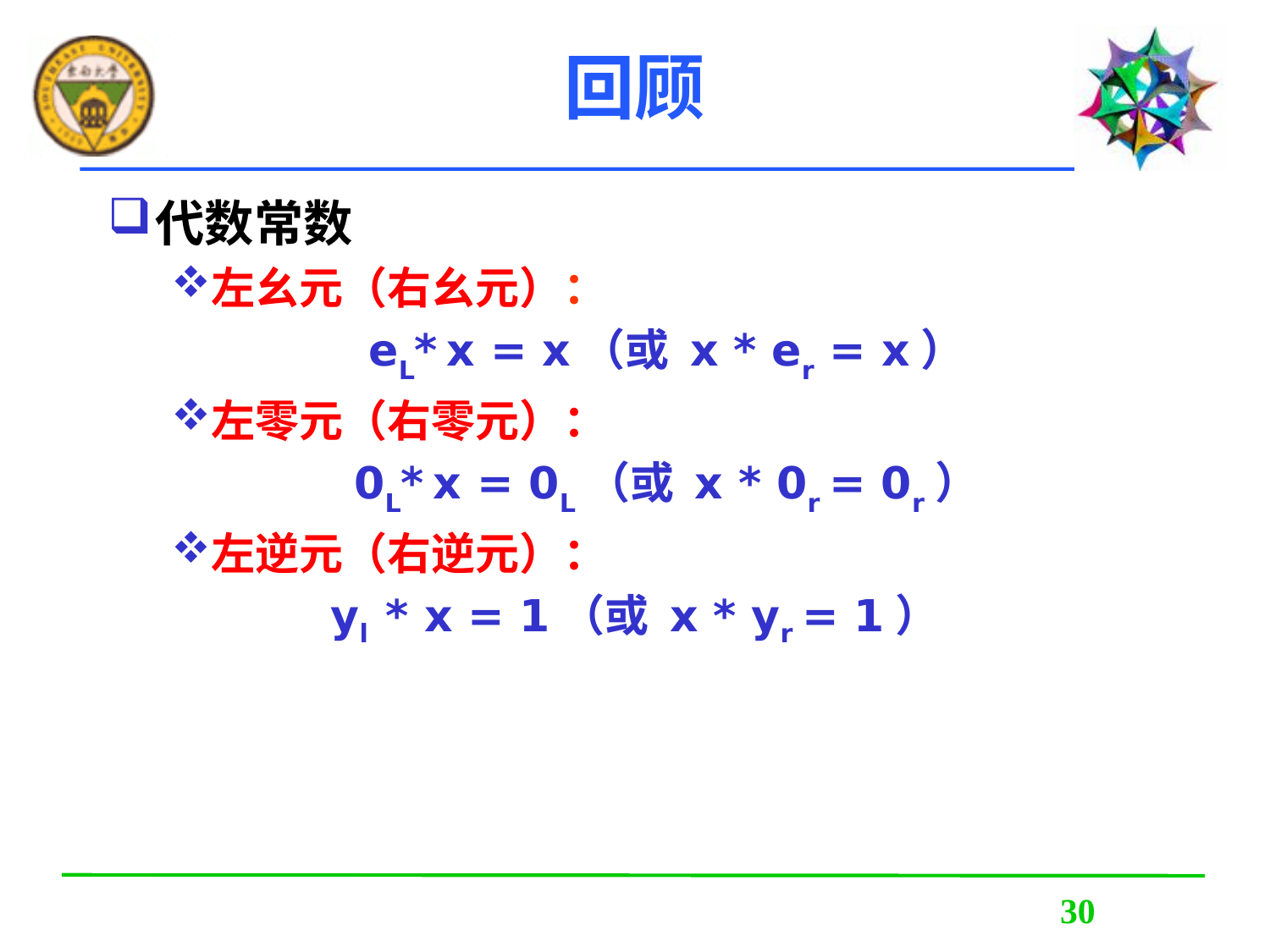

# 回顾
代数常数
左幺元（右幺元）：
eL* x = x（或 x * er = x）
左零元（右零元）：
0L* x = 0L（或 x * 0r = 0r）
左逆元（右逆元）：
yl  * x = 1（或 x * yr = 1）